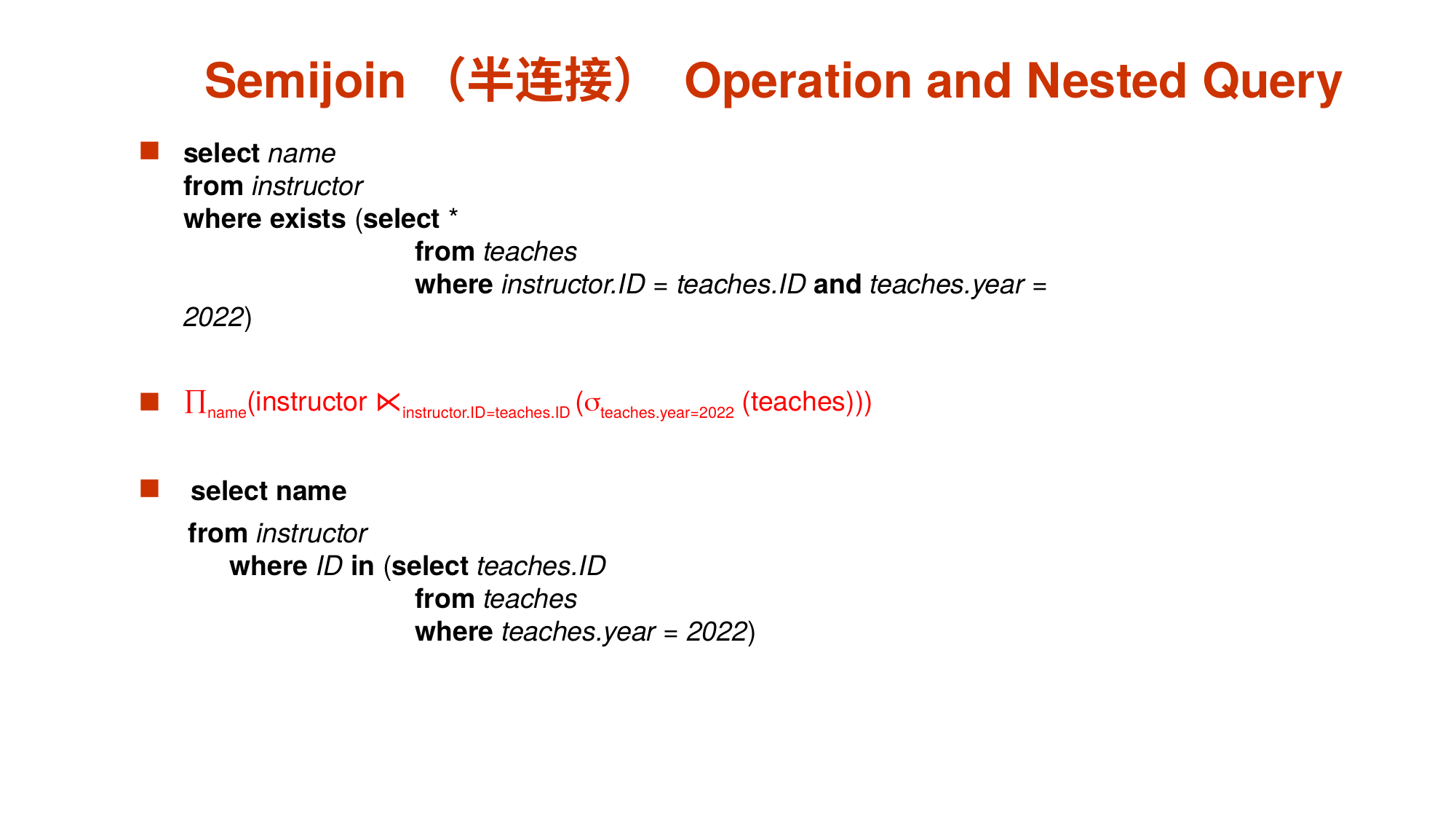

# Semijoin（半连接） Operation and Nested Query
select name
from instructor
where exists (select *
	                from teaches
	                where instructor.ID = teaches.ID and teaches.year = 2022)

∏name(instructor ⋉instructor.ID=teaches.ID (σteaches.year=2022 (teaches)))

 select name
      from instructor
      where ID in (select teaches.ID
	                from teaches
	                where teaches.year = 2022)